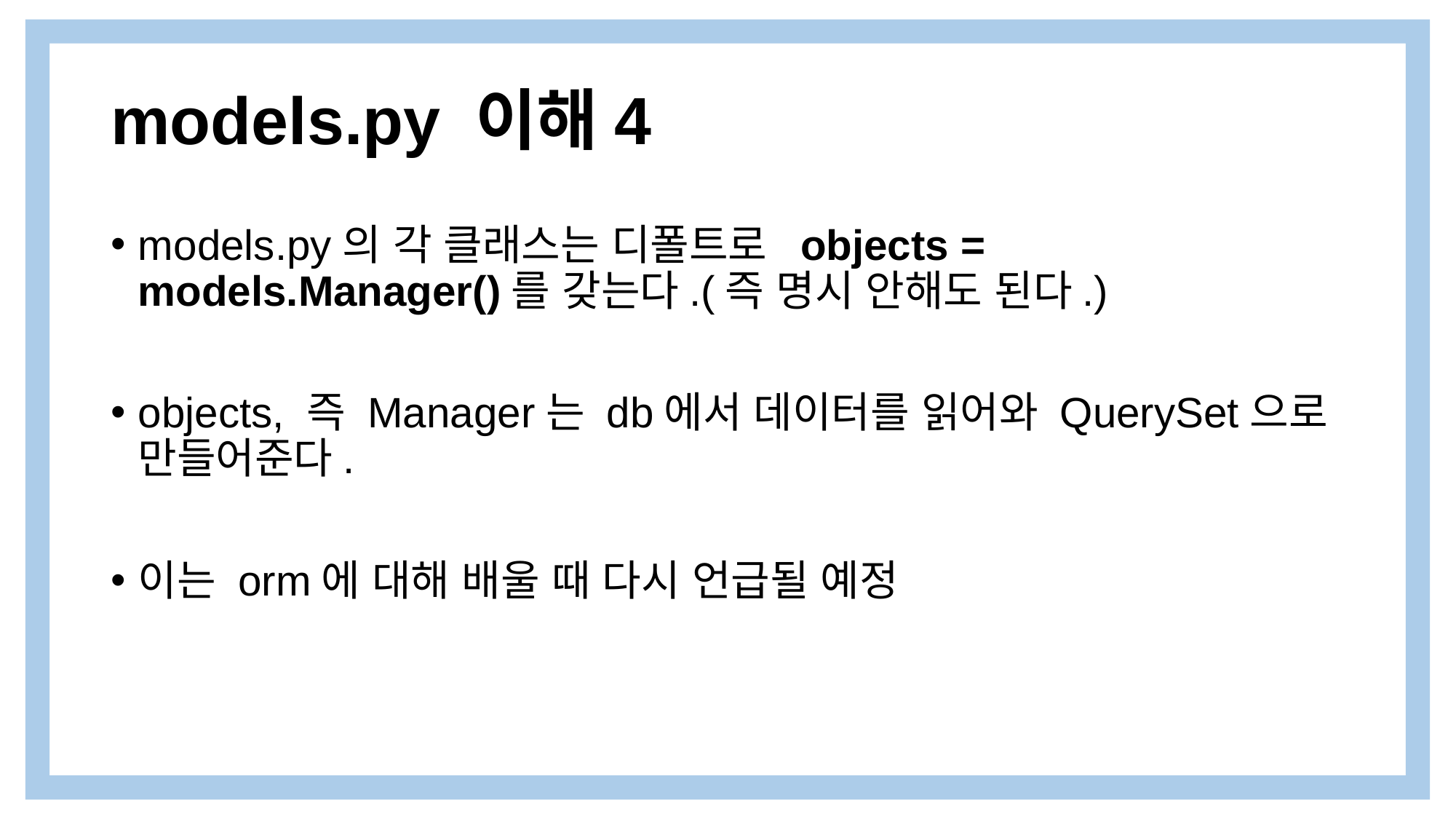

# models.py 이해4
models.py의 각 클래스는 디폴트로  objects = models.Manager()를 갖는다.(즉 명시 안해도 된다.)

objects, 즉 Manager는 db에서 데이터를 읽어와 QuerySet으로 만들어준다.

이는 orm에 대해 배울 때 다시 언급될 예정